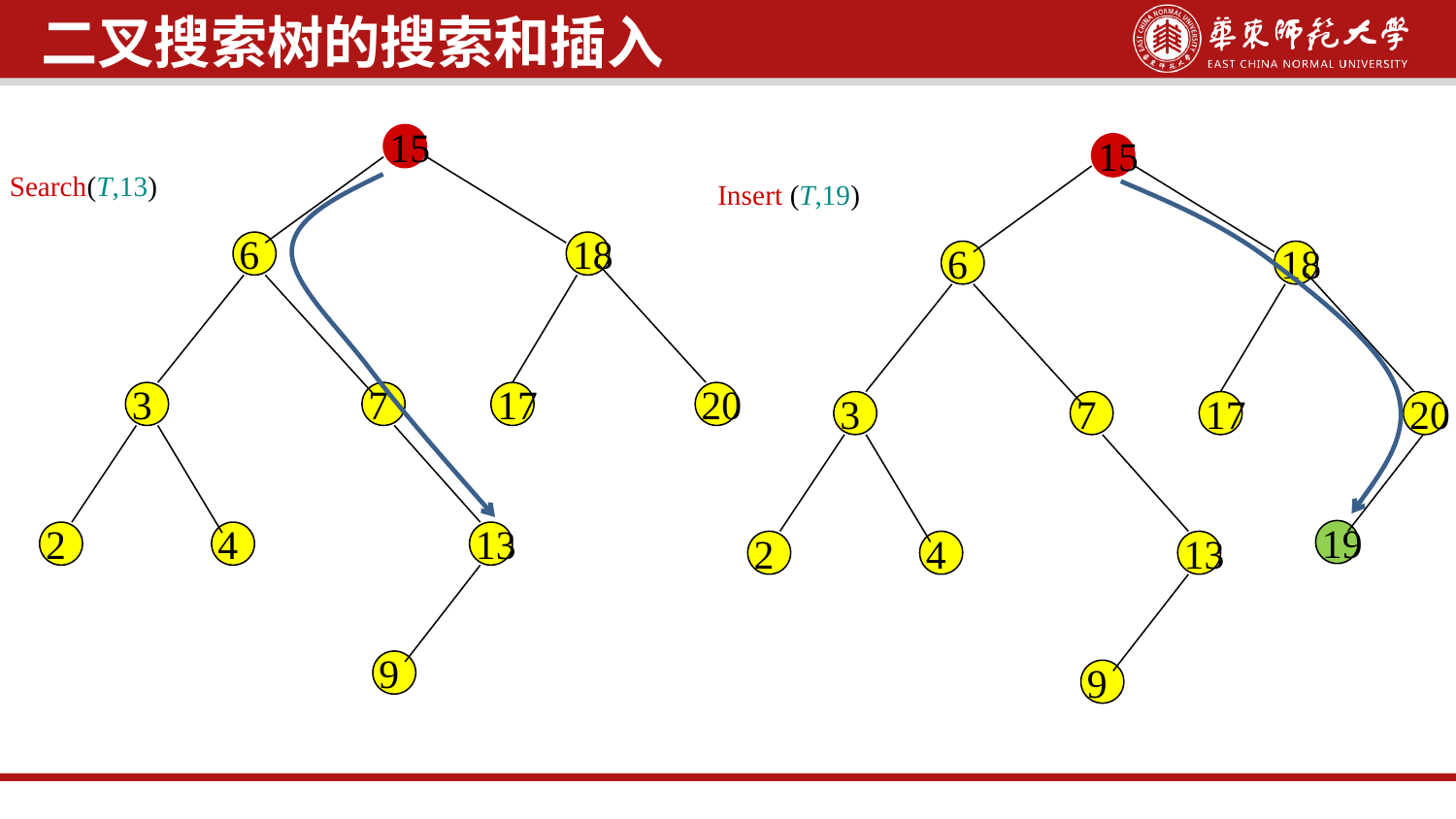

二叉搜索树的搜索和插入
15

Search(T,13)

6
18

3
7
17
20

2
4
13

9
15

Insert (T,19)

6
18

3
7
17
20

19
2
4
13

9